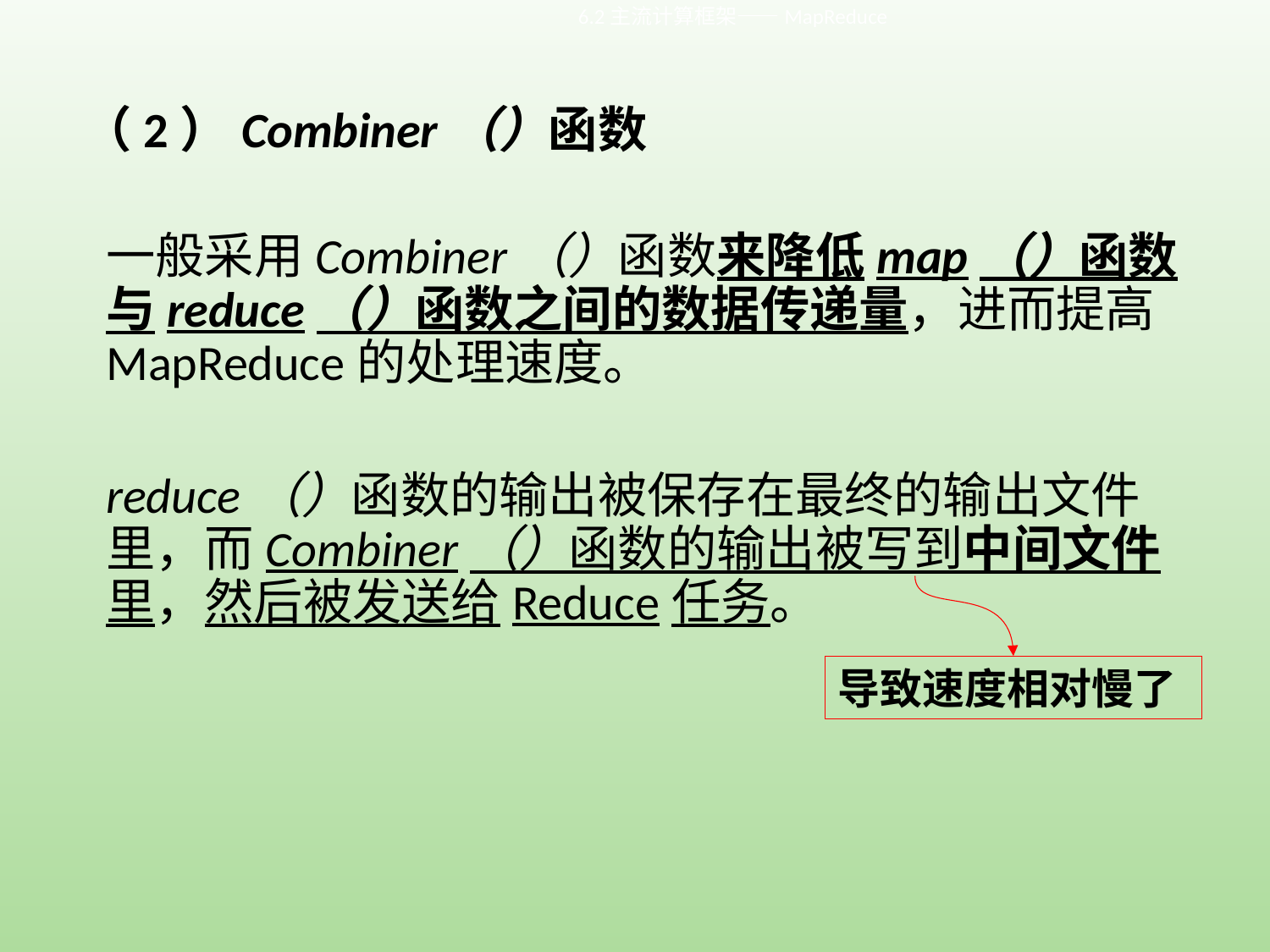

6.2主流计算框架——MapReduce
（2）Combiner（）函数

一般采用Combiner（）函数来降低map（）函数与reduce（）函数之间的数据传递量，进而提高MapReduce的处理速度。

reduce（）函数的输出被保存在最终的输出文件里，而Combiner（）函数的输出被写到中间文件里，然后被发送给Reduce任务。

导致速度相对慢了